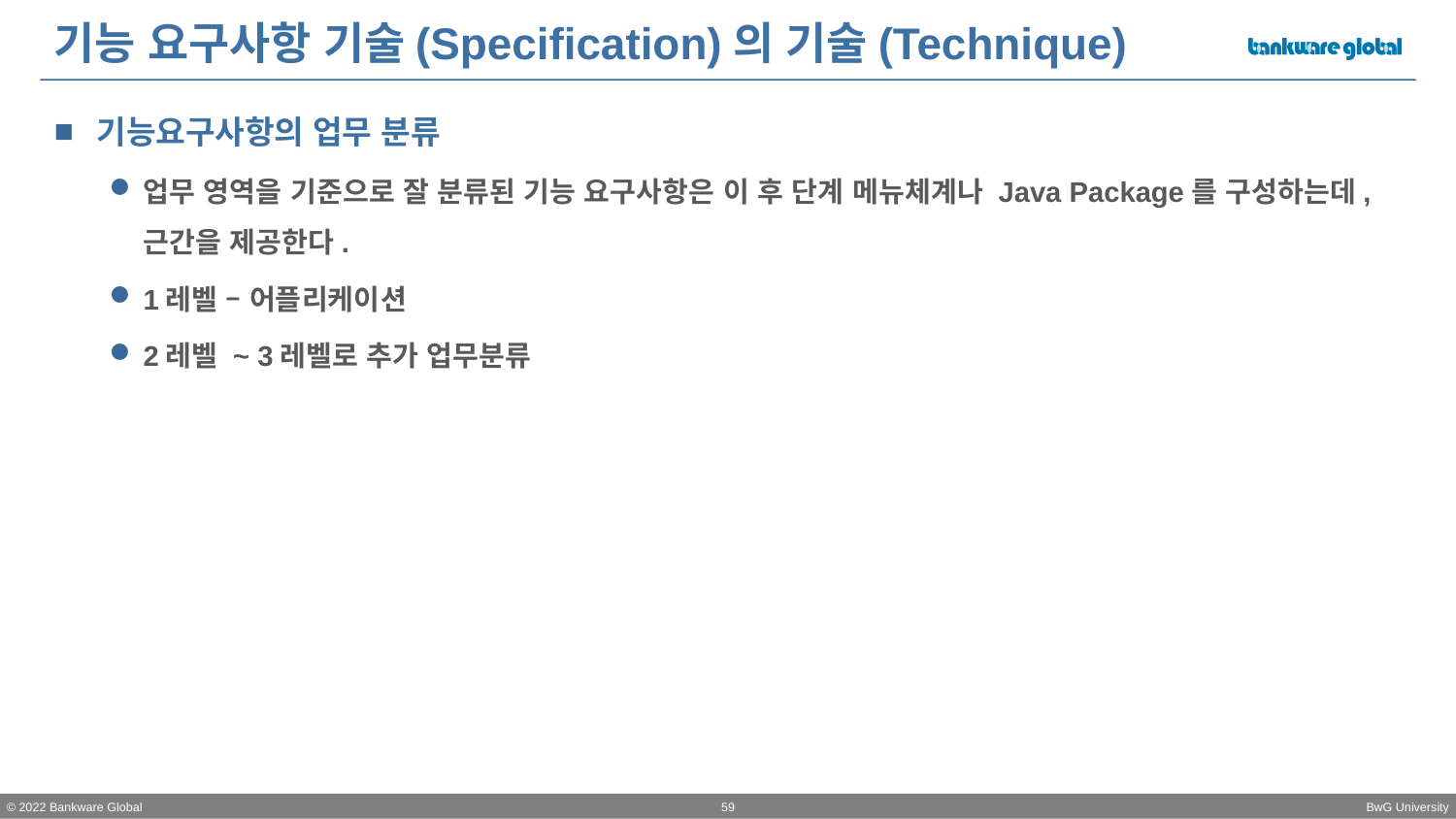

# 기능 요구사항 기술(Specification)의 기술(Technique)
기능요구사항의 업무 분류
업무 영역을 기준으로 잘 분류된 기능 요구사항은 이 후 단계 메뉴체계나 Java Package를 구성하는데, 근간을 제공한다.
1레벨 – 어플리케이션
2레벨 ~ 3레벨로 추가 업무분류
59